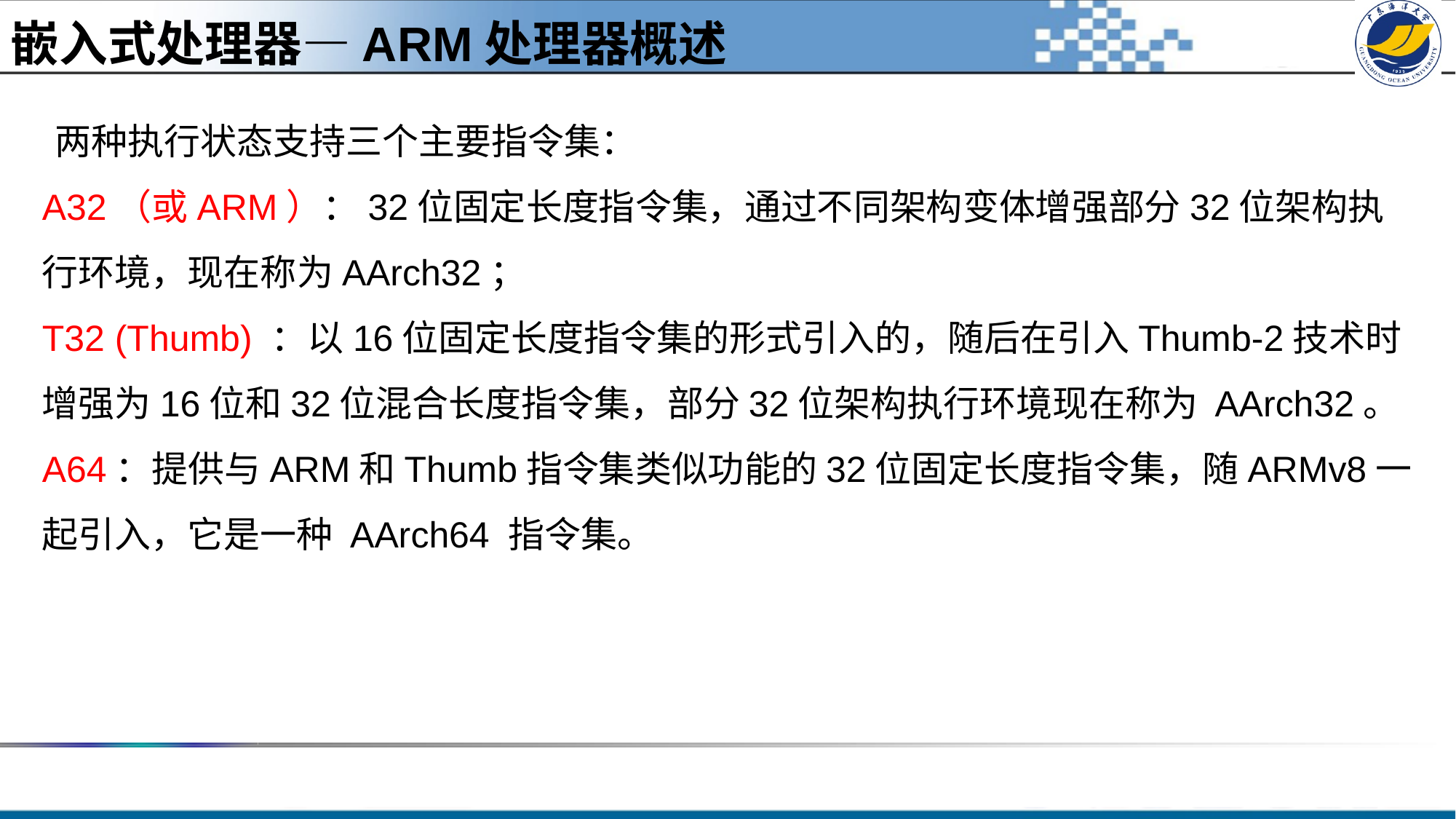

嵌入式处理器—ARM处理器概述
 两种执行状态支持三个主要指令集：
A32（或ARM）：32位固定长度指令集，通过不同架构变体增强部分32位架构执行环境，现在称为AArch32；
T32 (Thumb) ：以16位固定长度指令集的形式引入的，随后在引入Thumb-2技术时增强为16位和32位混合长度指令集，部分32位架构执行环境现在称为 AArch32。
A64：提供与ARM和Thumb指令集类似功能的32位固定长度指令集，随ARMv8一起引入，它是一种 AArch64 指令集。
45